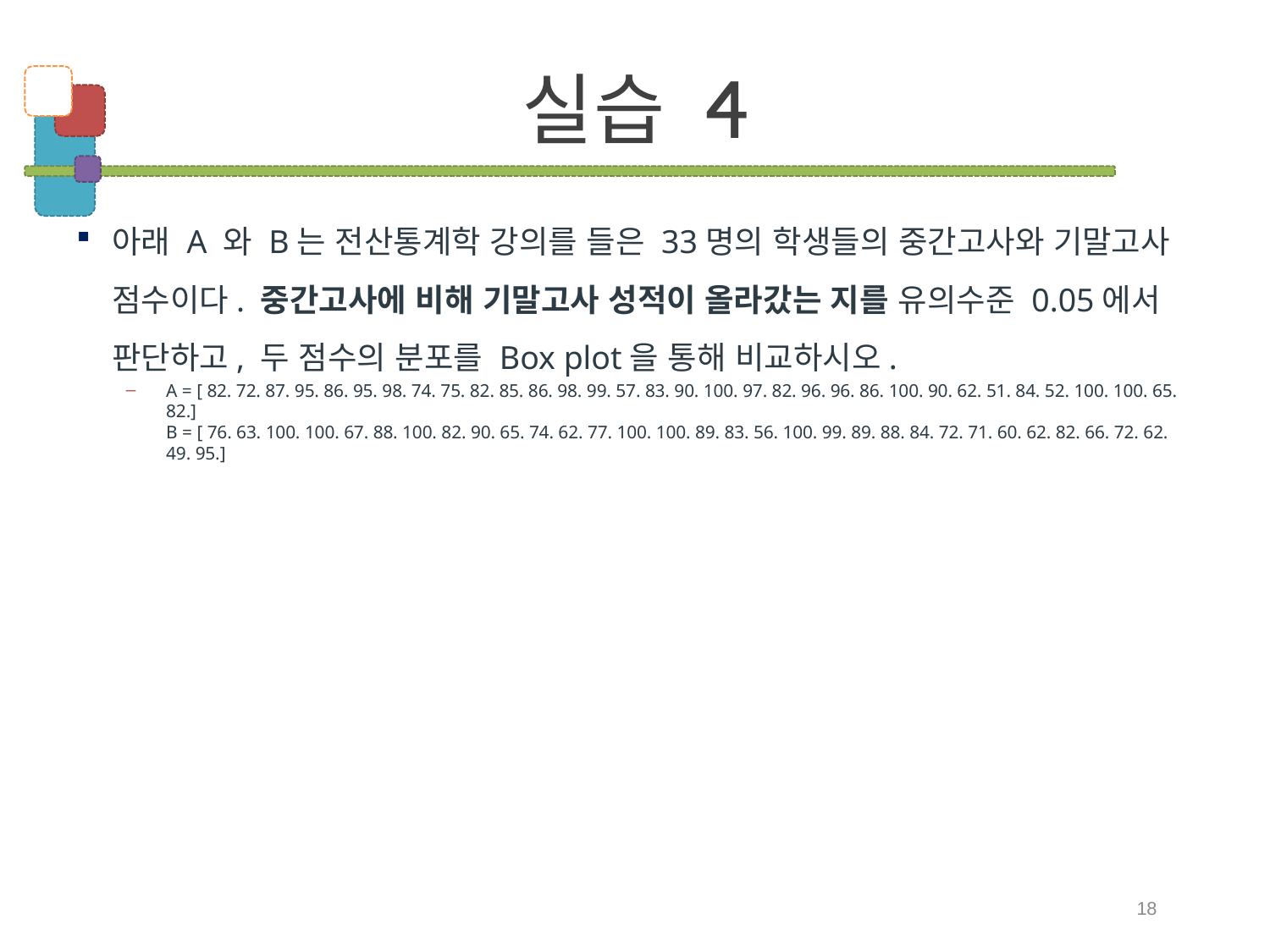

# 실습 4
아래 A 와 B는 전산통계학 강의를 들은 33명의 학생들의 중간고사와 기말고사 점수이다. 중간고사에 비해 기말고사 성적이 올라갔는 지를 유의수준 0.05에서 판단하고, 두 점수의 분포를 Box plot을 통해 비교하시오.
A = [ 82. 72. 87. 95. 86. 95. 98. 74. 75. 82. 85. 86. 98. 99. 57. 83. 90. 100. 97. 82. 96. 96. 86. 100. 90. 62. 51. 84. 52. 100. 100. 65. 82.]
B = [ 76. 63. 100. 100. 67. 88. 100. 82. 90. 65. 74. 62. 77. 100. 100. 89. 83. 56. 100. 99. 89. 88. 84. 72. 71. 60. 62. 82. 66. 72. 62. 49. 95.]
18